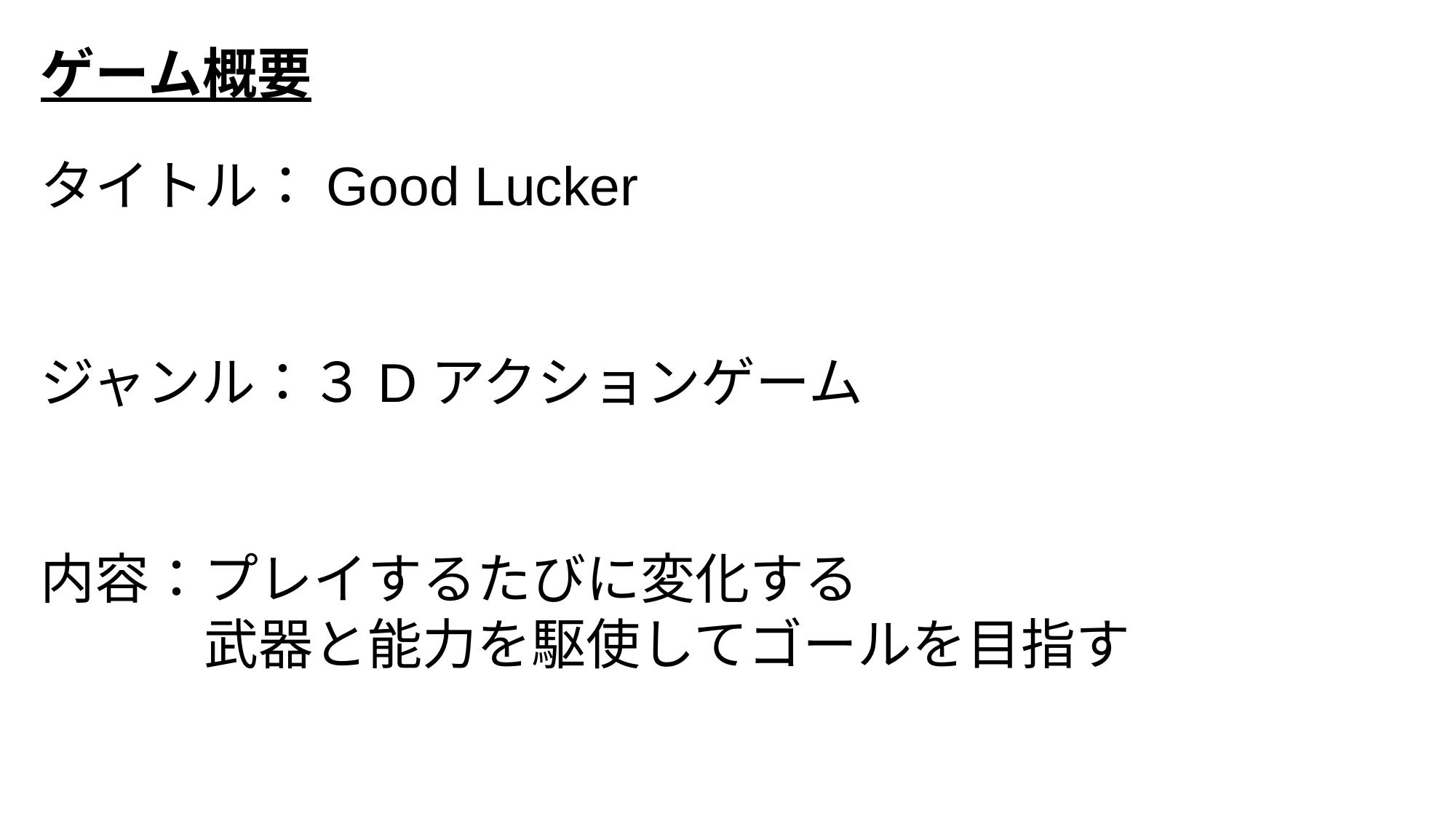

ゲーム概要
タイトル：Good Lucker

ジャンル：３Dアクションゲーム

内容：プレイするたびに変化する
　　　武器と能力を駆使してゴールを目指す